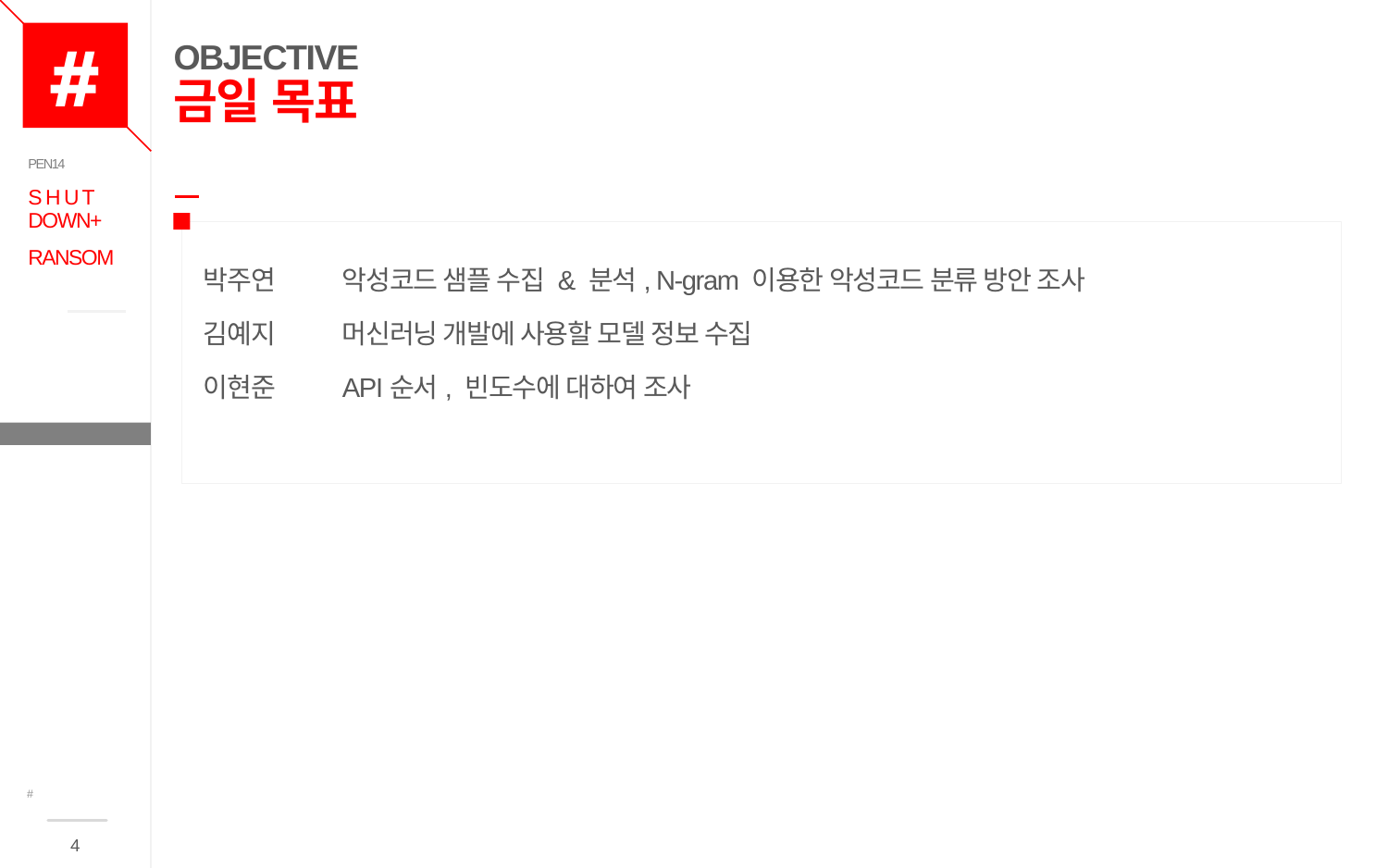

# OBJECTIVE 금일 목표

PEN14
S H U T   DOWN+
RANSOM

박주연	악성코드 샘플 수집 & 분석, N-gram 이용한 악성코드 분류 방안 조사
김예지	머신러닝 개발에 사용할 모델 정보 수집
이현준	API순서, 빈도수에 대하여 조사

CONTENTS
#
4